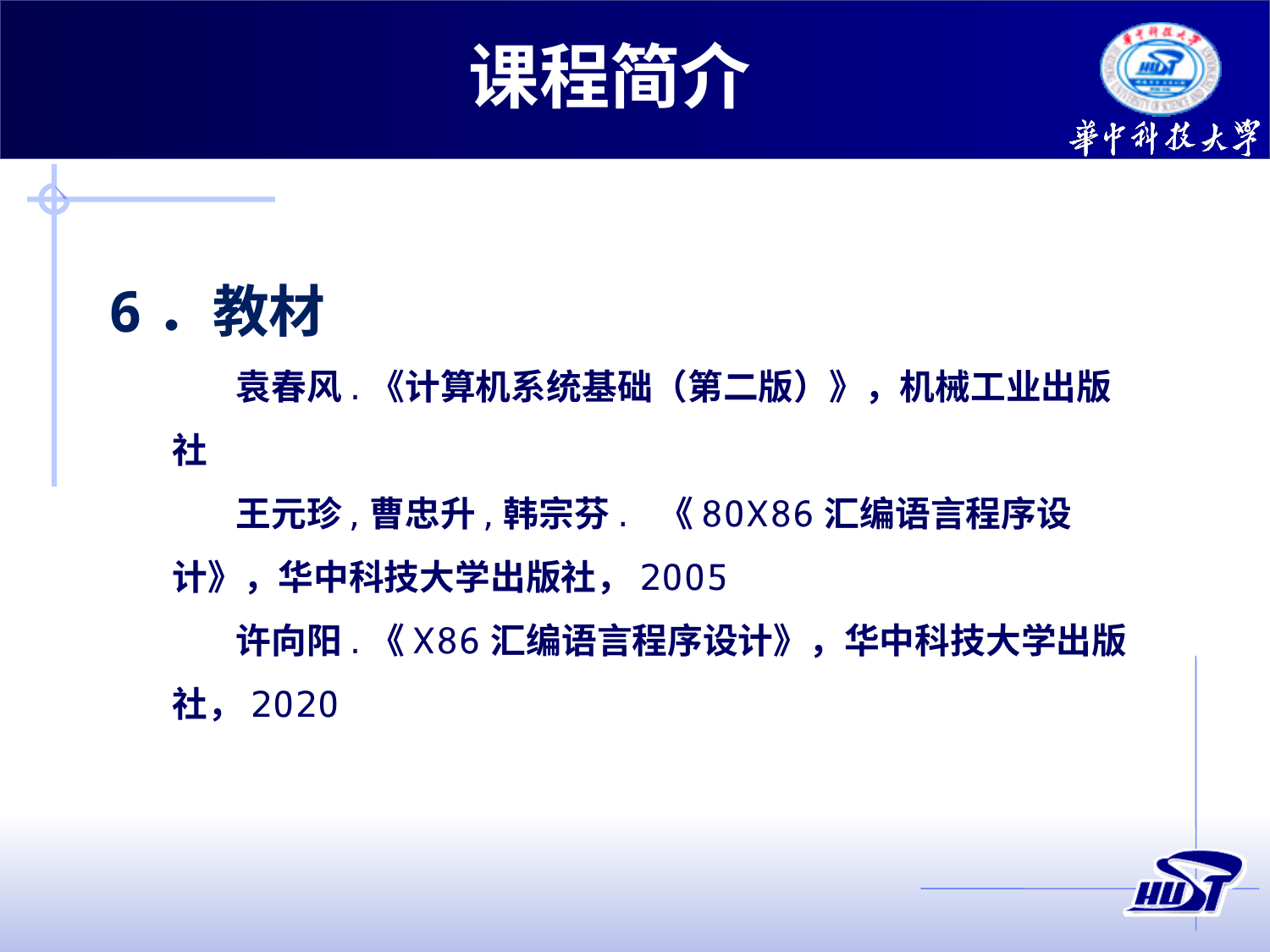

课程简介
6．教材
袁春风.《计算机系统基础（第二版）》，机械工业出版社
王元珍,曹忠升,韩宗芬.  《80X86汇编语言程序设计》，华中科技大学出版社，2005
许向阳.《X86汇编语言程序设计》，华中科技大学出版社，2020